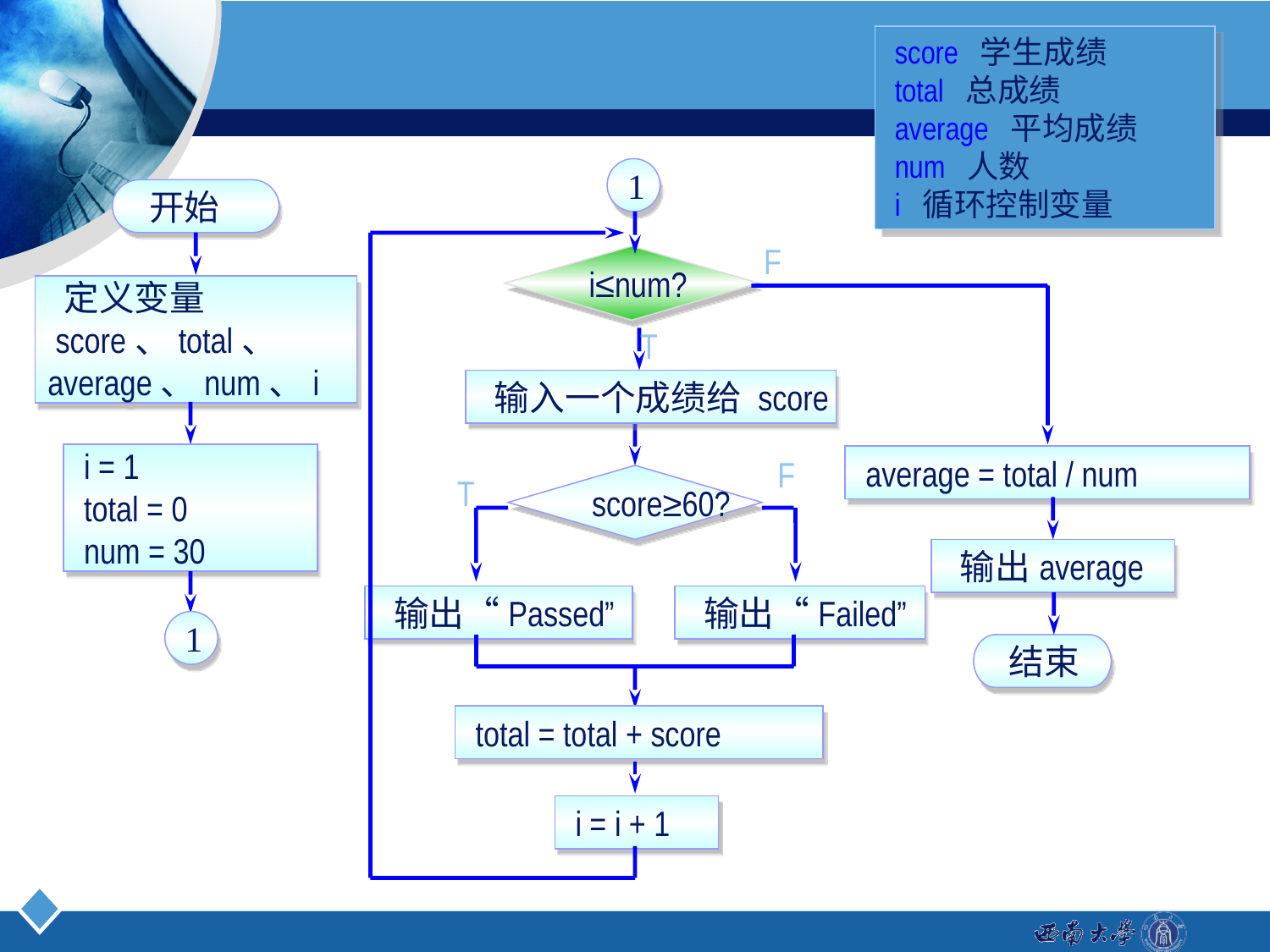

score  学生成绩
 total  总成绩
 average  平均成绩
 num  人数
 i  循环控制变量
1

 i≤num?
 开始

 定义变量
 score、total、
average、num、i

F

 average = total / num
T

 输入一个成绩给 score

 i = 1
 total = 0
 num = 30

 score≥60?
F

T

 输出average

 输出“Passed”

 输出“Failed”

1

 结束

 total = total + score

 i = i + 1